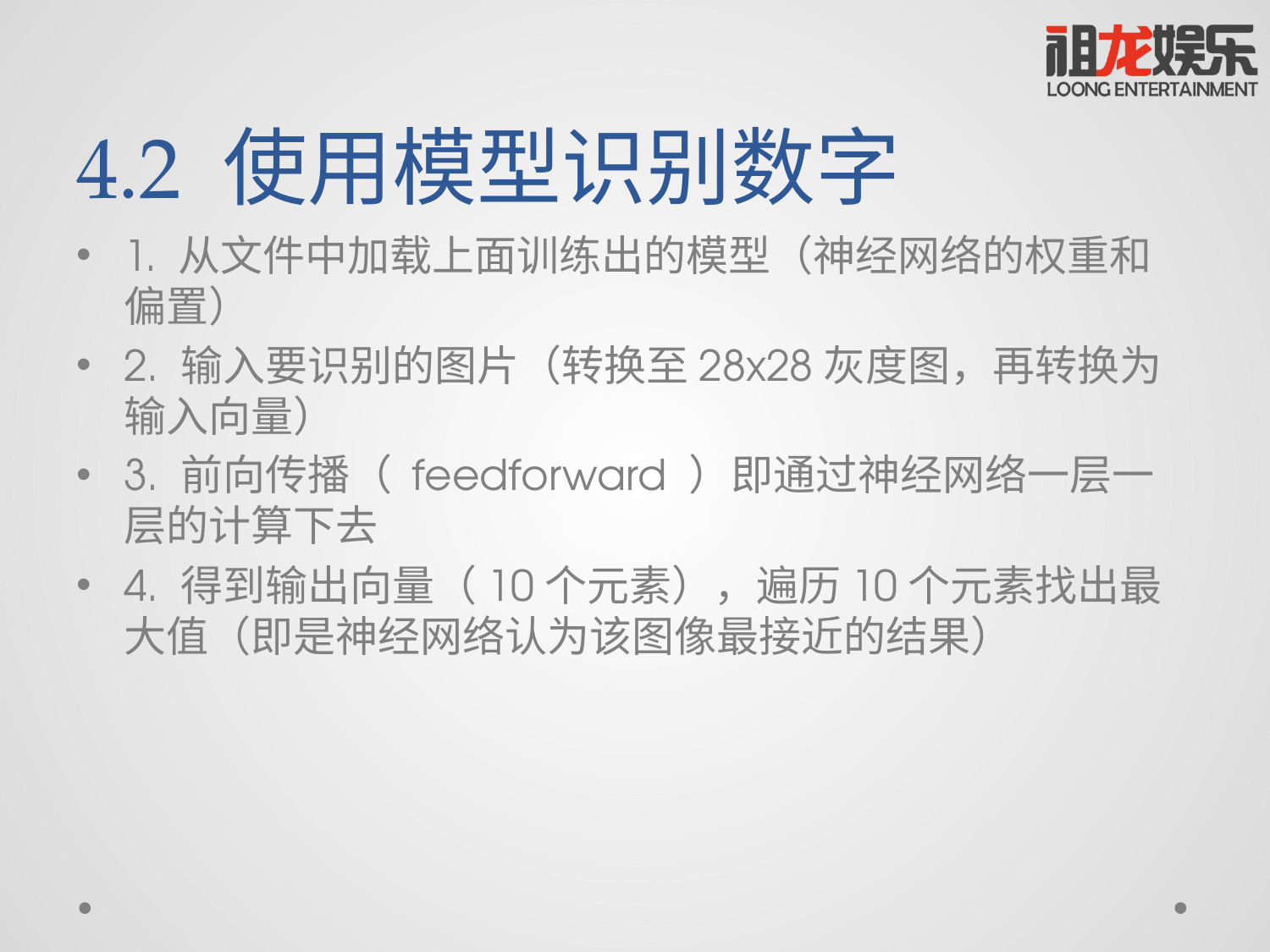

# 4.2 使用模型识别数字
1. 从文件中加载上面训练出的模型（神经网络的权重和偏置）
2. 输入要识别的图片（转换至28x28灰度图，再转换为输入向量）
3. 前向传播（ feedforward ）即通过神经网络一层一层的计算下去
4. 得到输出向量（10个元素），遍历10个元素找出最大值（即是神经网络认为该图像最接近的结果）